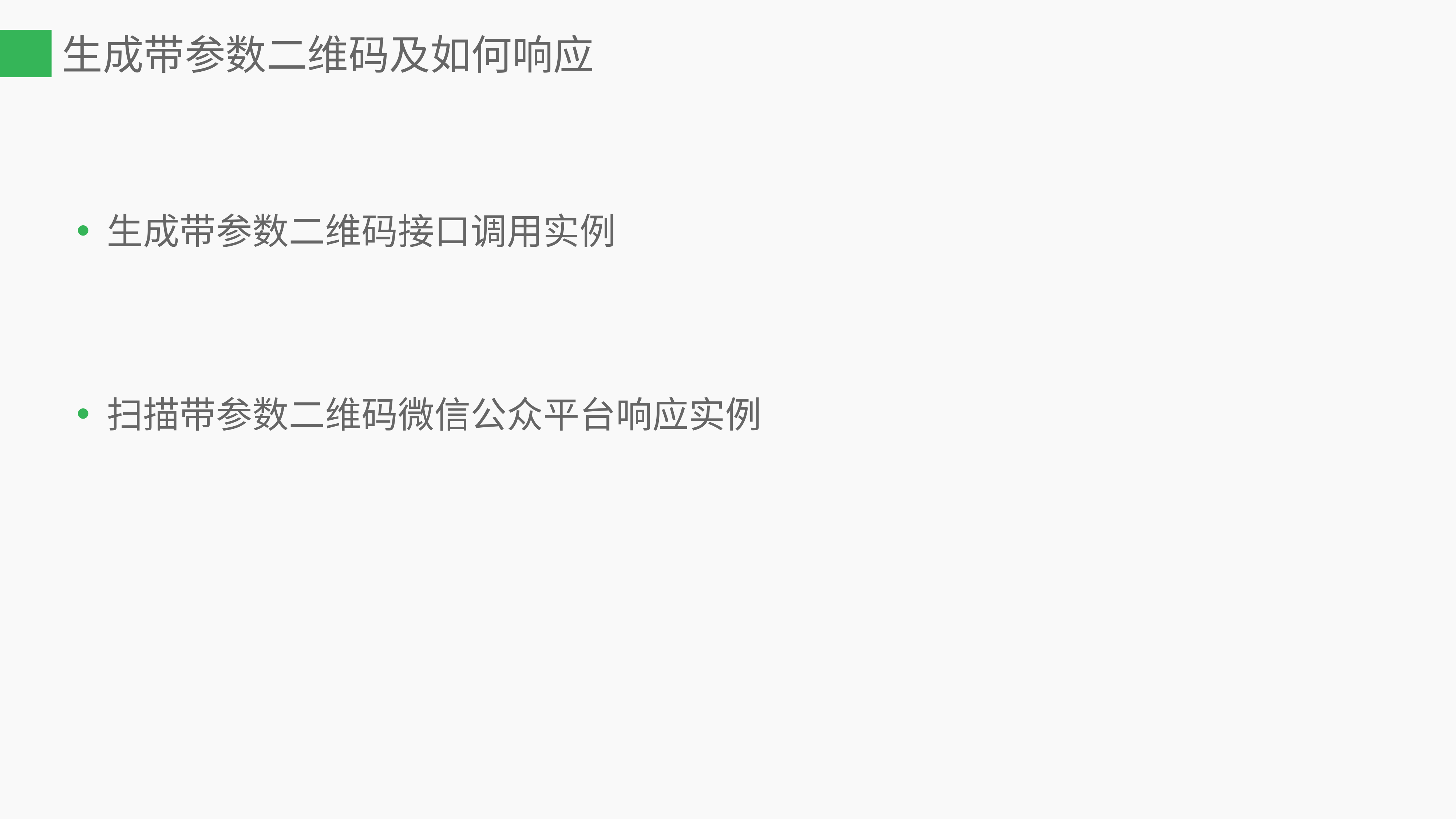

# 生成带参数二维码及如何响应
生成带参数二维码接口调用实例

扫描带参数二维码微信公众平台响应实例